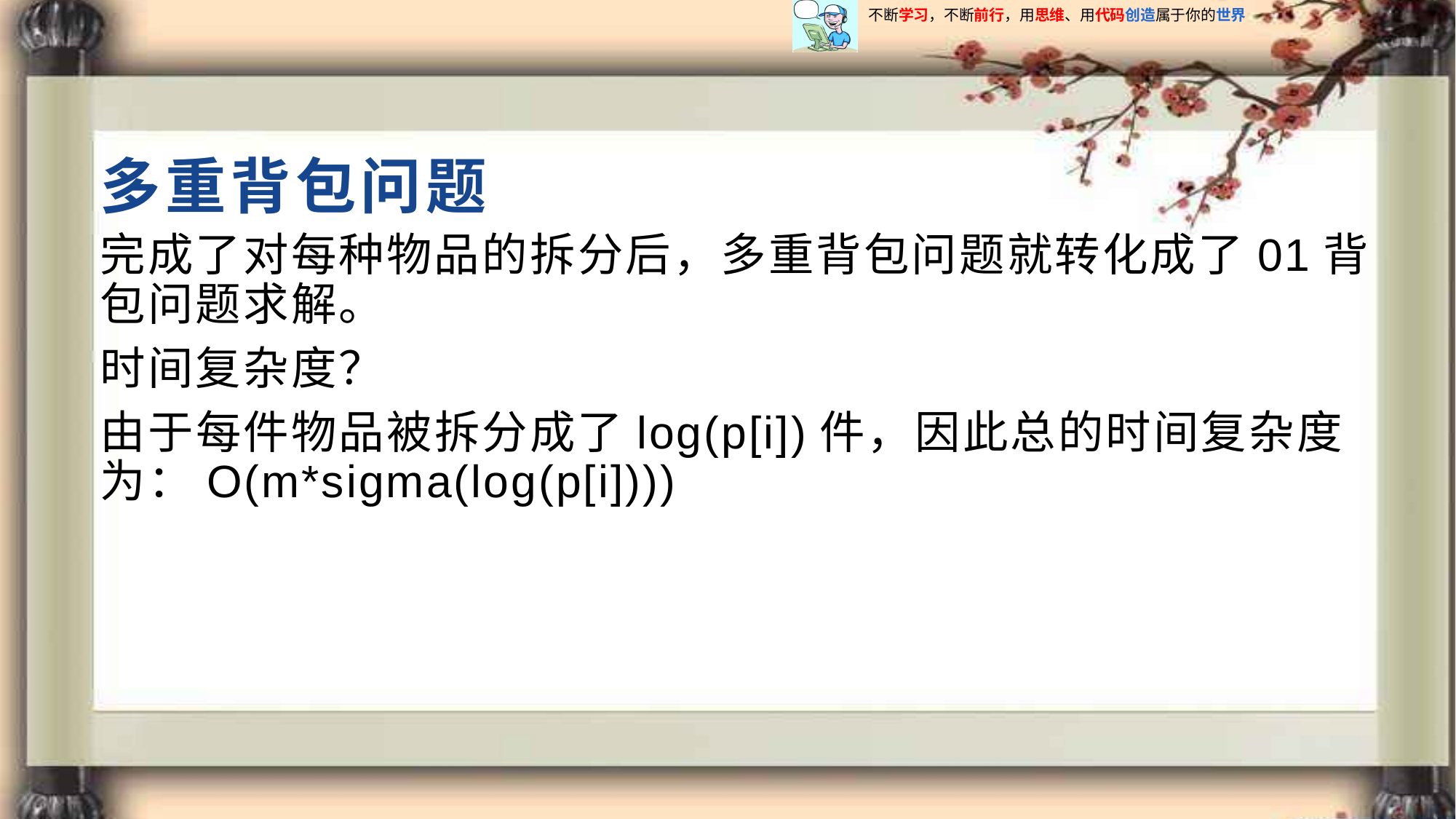

# 多重背包问题
完成了对每种物品的拆分后，多重背包问题就转化成了01背包问题求解。
时间复杂度？
由于每件物品被拆分成了log(p[i])件，因此总的时间复杂度为：O(m*sigma(log(p[i])))